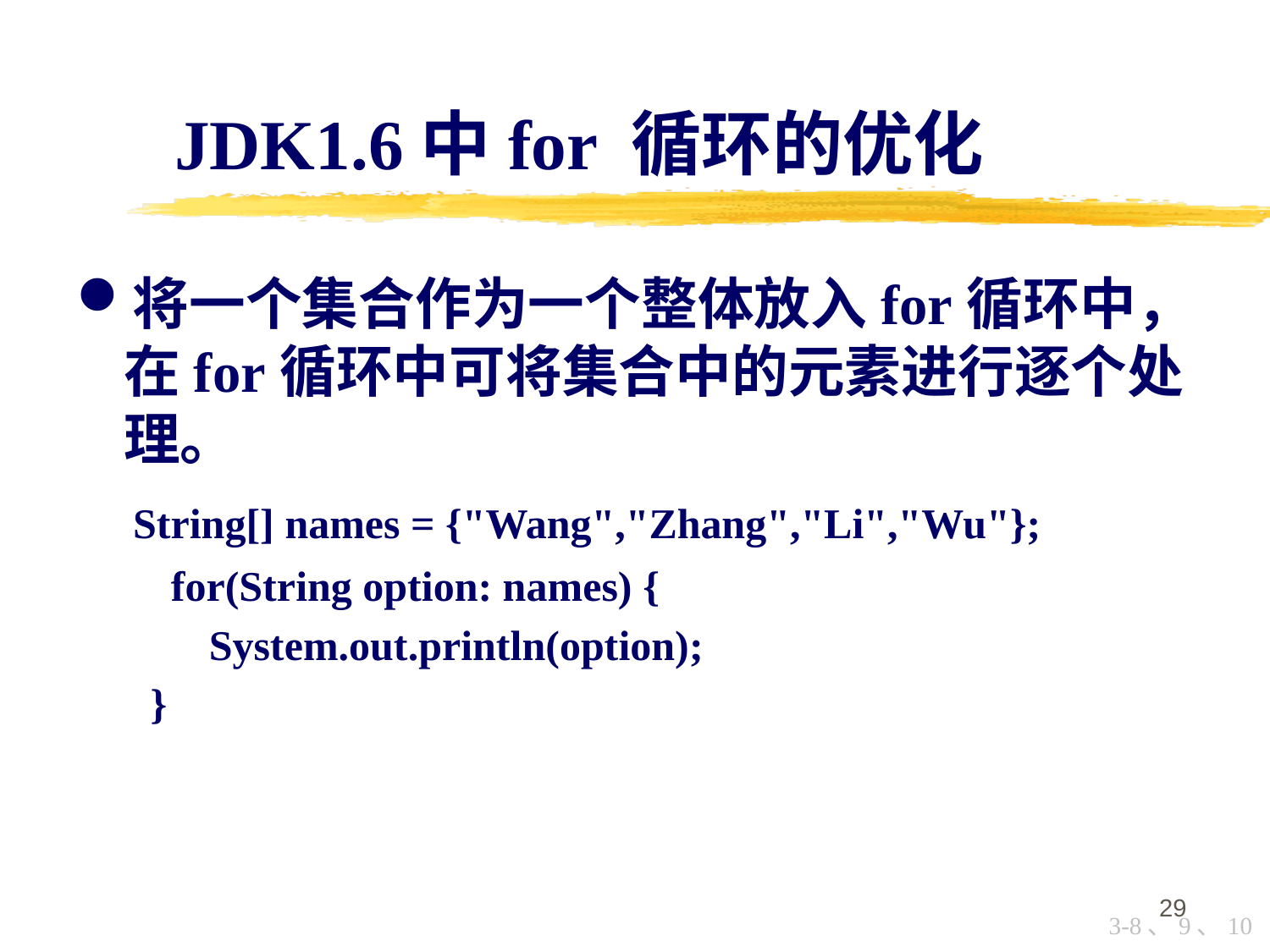

# JDK1.6中for 循环的优化
将一个集合作为一个整体放入for循环中，在for循环中可将集合中的元素进行逐个处理。
    String[] names = {"Wang","Zhang","Li","Wu"};
　　for(String option: names) {
　　    System.out.println(option);
       }
29
3-8、9、10